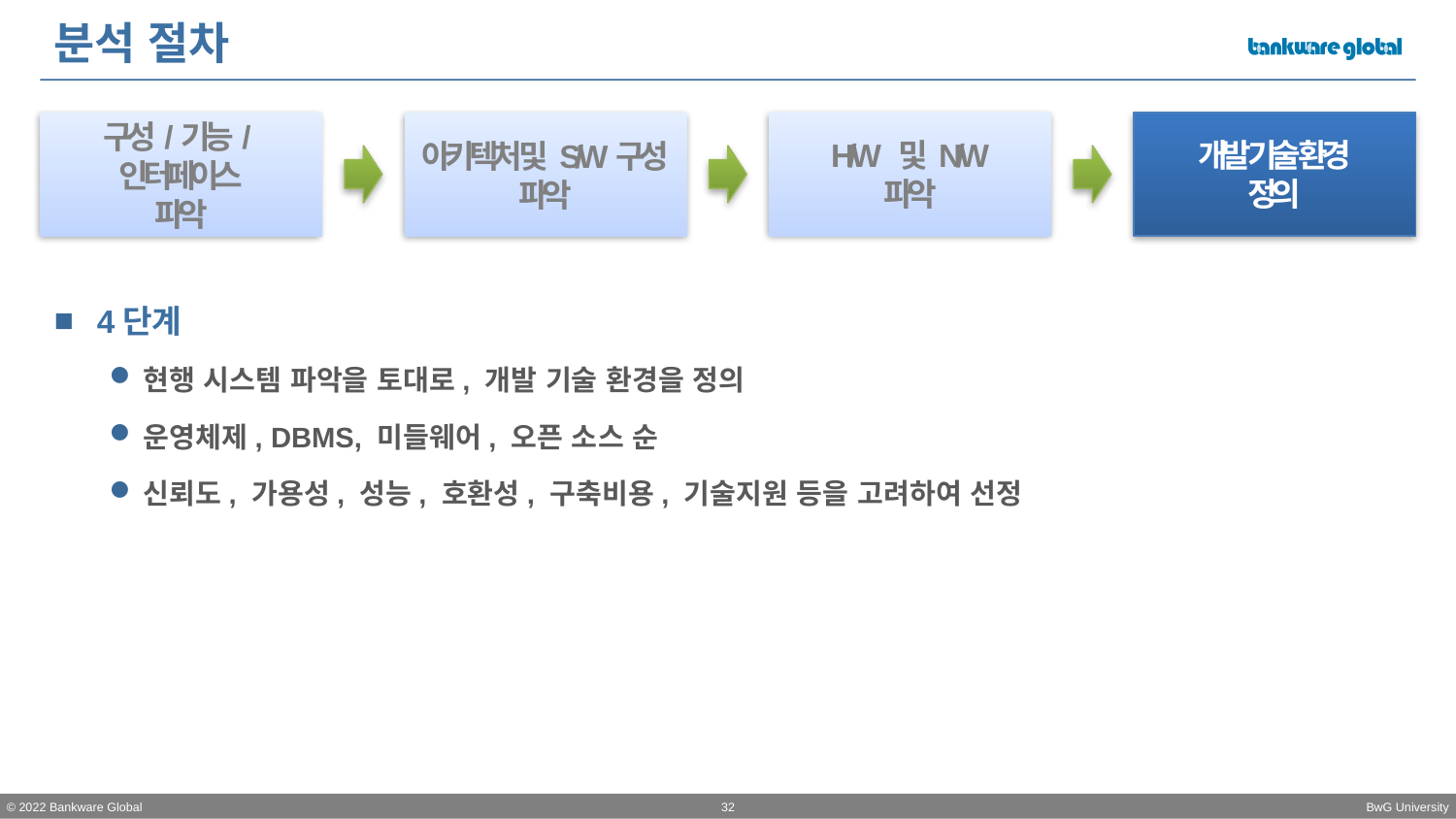

# 분석 절차
H/W 및 N/W
파악
개발 기술 환경
정의
구성/기능/인터페이스
파악
아키텍처 및 S/W구성
파악

4단계
현행 시스템 파악을 토대로, 개발 기술 환경을 정의
운영체제, DBMS, 미들웨어, 오픈 소스 순
신뢰도, 가용성, 성능, 호환성, 구축비용, 기술지원 등을 고려하여 선정
32